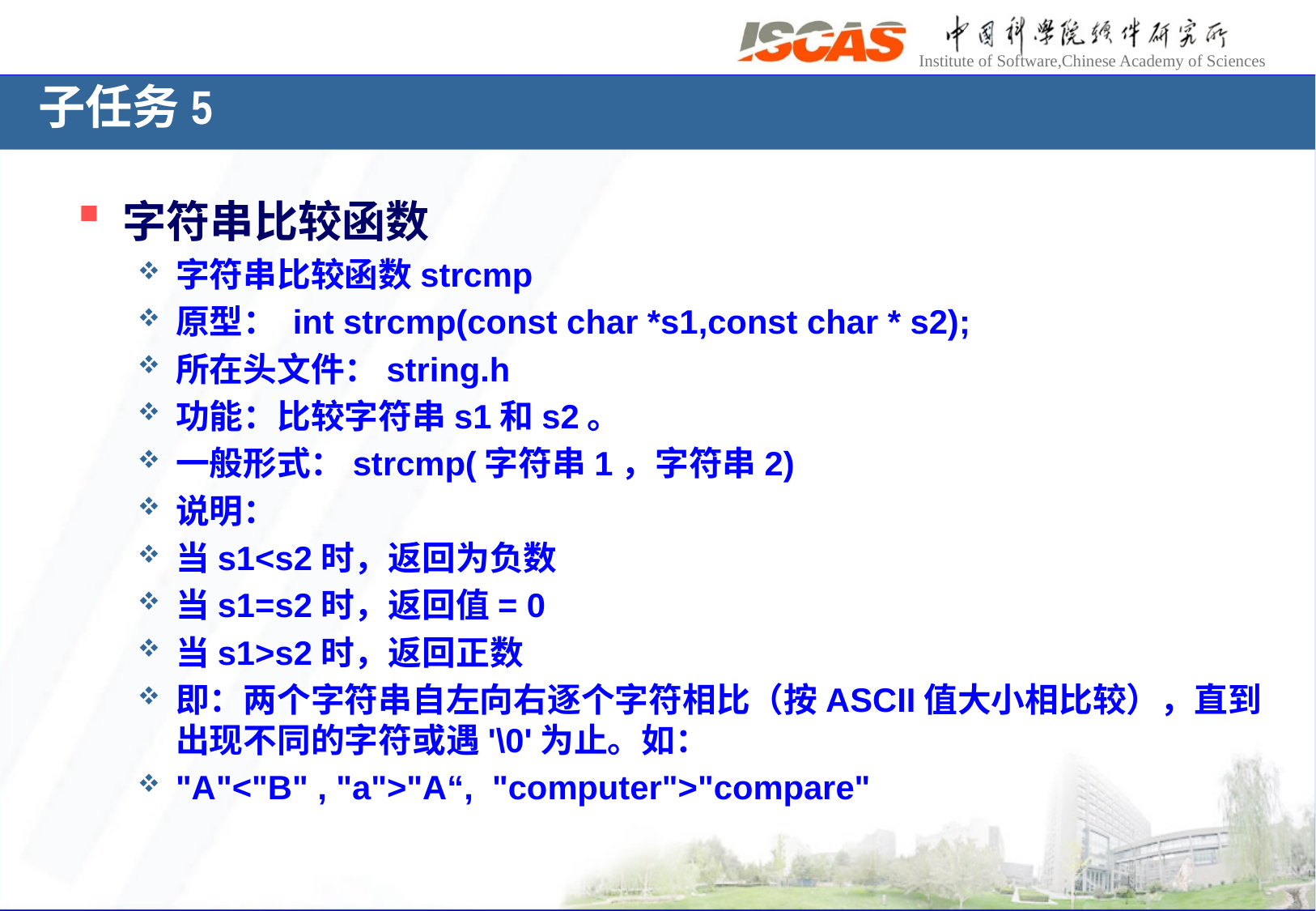

子任务5
字符串比较函数
字符串比较函数strcmp
原型： int strcmp(const char *s1,const char * s2);
所在头文件：string.h
功能：比较字符串s1和s2。
一般形式：strcmp(字符串1，字符串2)
说明：
当s1<s2时，返回为负数
当s1=s2时，返回值= 0
当s1>s2时，返回正数
即：两个字符串自左向右逐个字符相比（按ASCII值大小相比较），直到出现不同的字符或遇'\0'为止。如：
"A"<"B" , "a">"A“,  "computer">"compare"